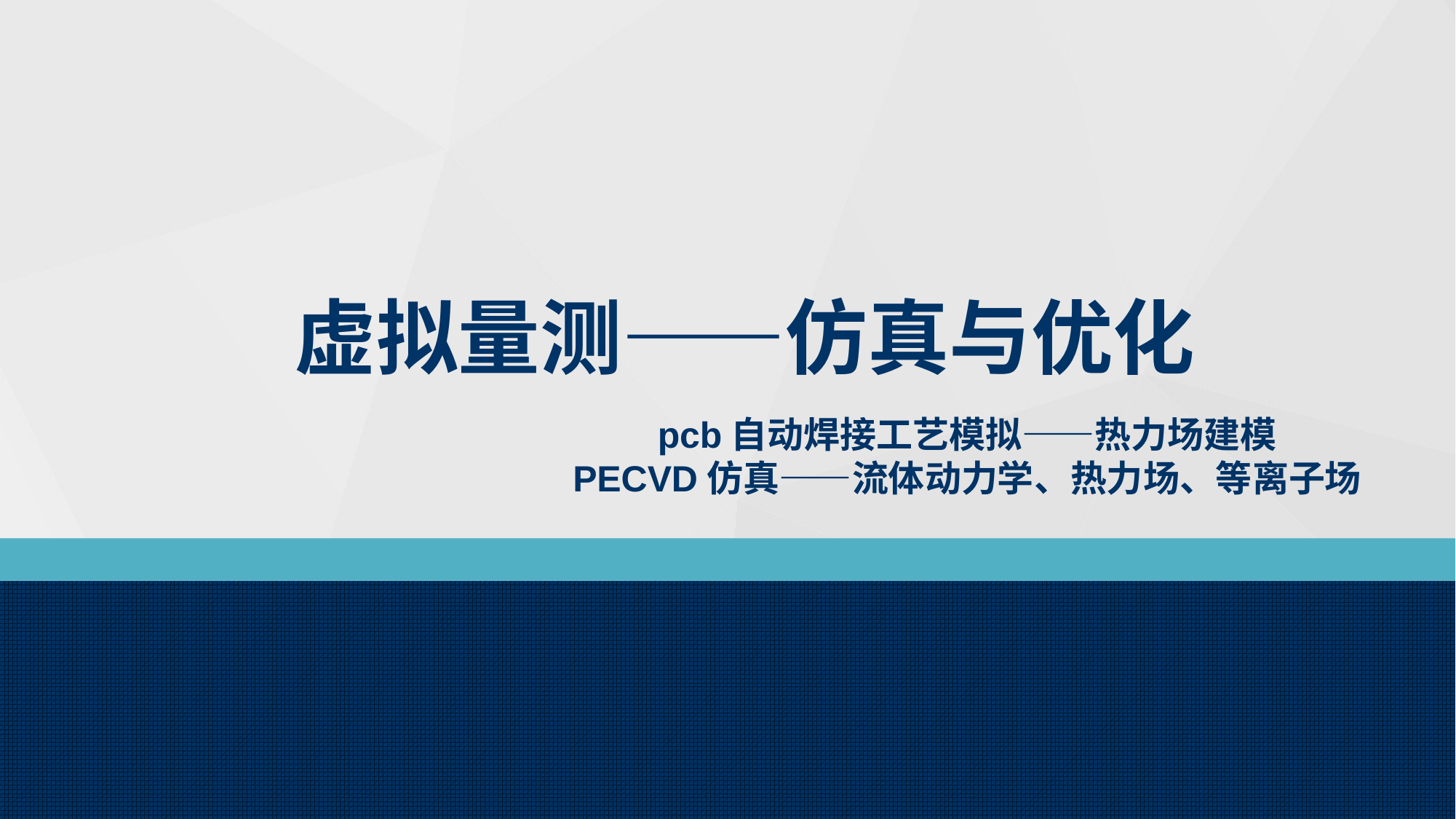

虚拟量测——仿真与优化
pcb自动焊接工艺模拟——热力场建模
PECVD仿真——流体动力学、热力场、等离子场